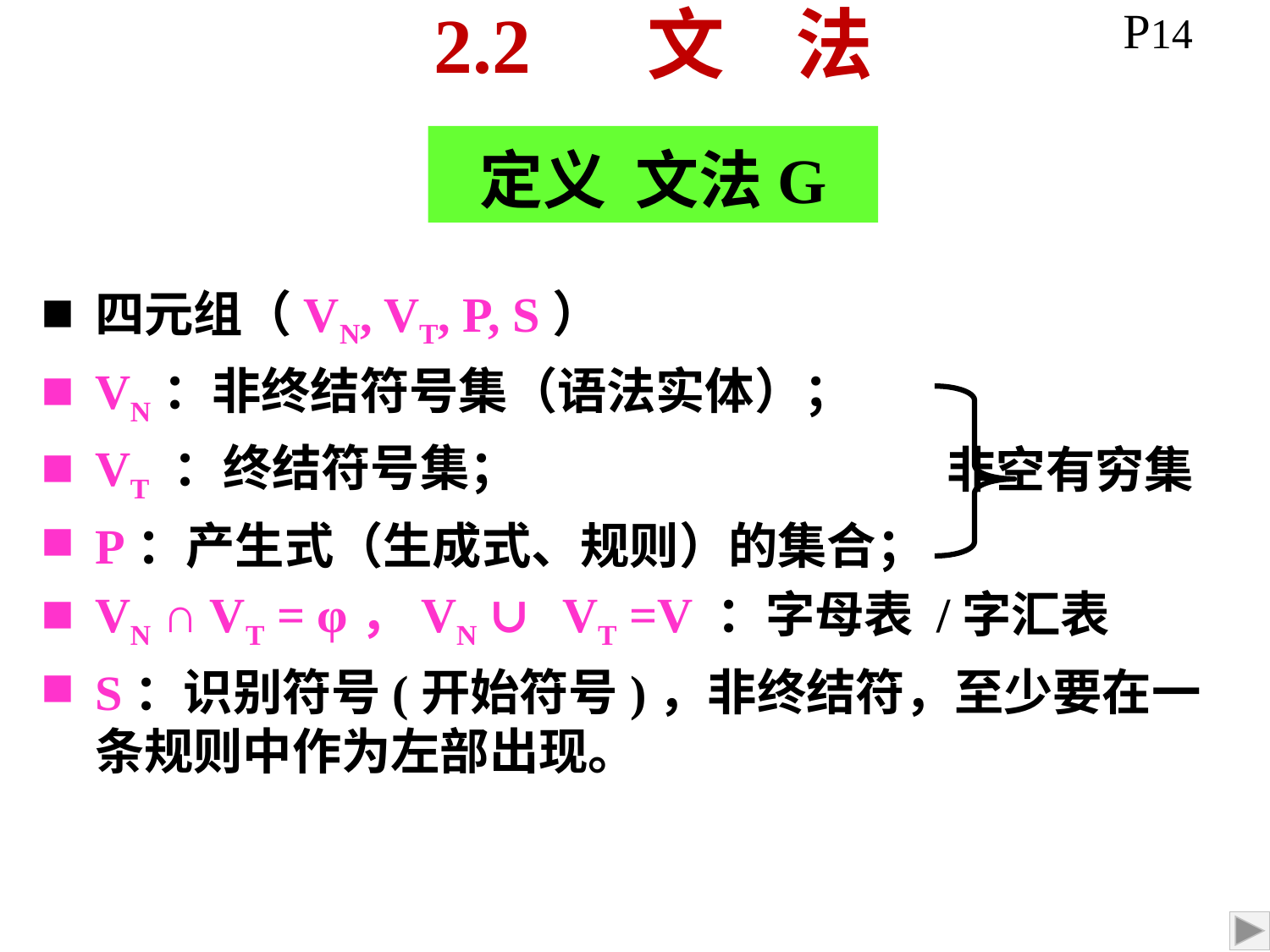

P14
# 2.2     文    法
定义  文法G
四元组（VN, VT, P, S）
VN：非终结符号集（语法实体）；
VT ：终结符号集；
P：产生式（生成式、规则）的集合；
VN ∩ VT = φ，VN ∪  VT =V ：字母表 /字汇表
S：识别符号(开始符号)，非终结符，至少要在一条规则中作为左部出现。

非空有穷集